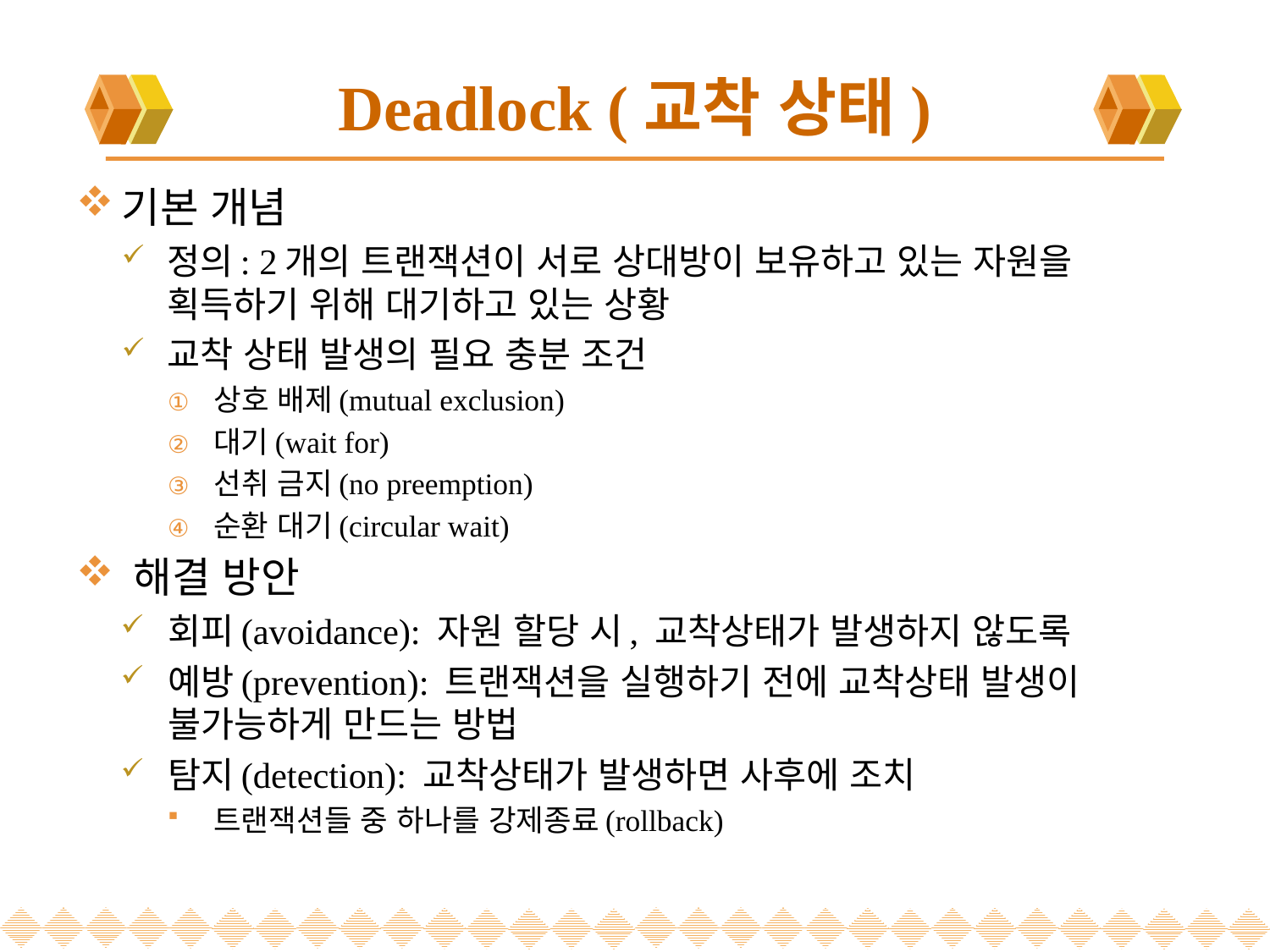

# Deadlock (교착 상태)
기본 개념
정의: 2개의 트랜잭션이 서로 상대방이 보유하고 있는 자원을 획득하기 위해 대기하고 있는 상황
교착 상태 발생의 필요 충분 조건
상호 배제(mutual exclusion)
대기(wait for)
선취 금지(no preemption)
순환 대기(circular wait)
해결 방안
회피(avoidance): 자원 할당 시, 교착상태가 발생하지 않도록
예방(prevention): 트랜잭션을 실행하기 전에 교착상태 발생이 불가능하게 만드는 방법
탐지(detection): 교착상태가 발생하면 사후에 조치
트랜잭션들 중 하나를 강제종료(rollback)